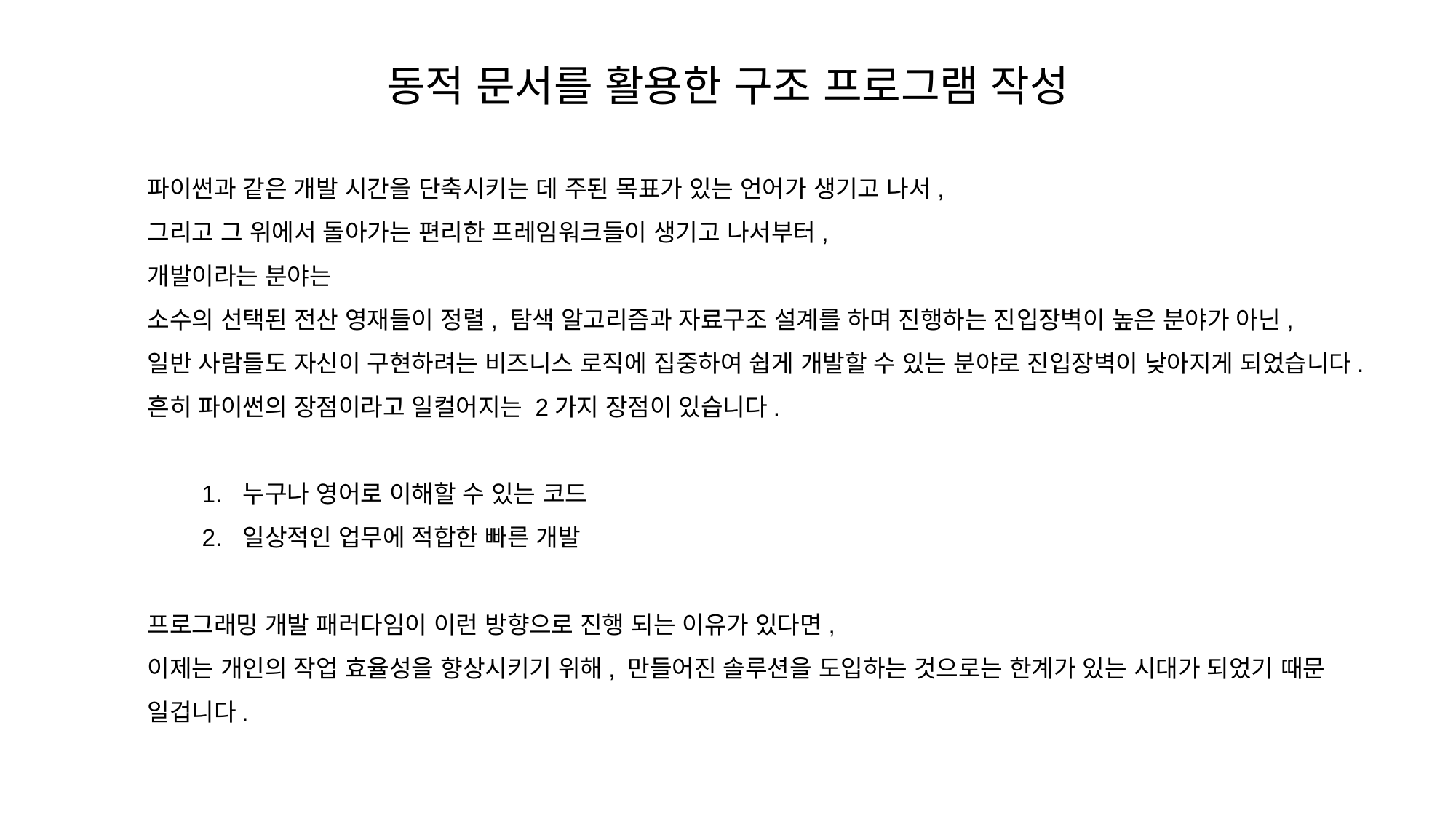

동적 문서를 활용한 구조 프로그램 작성
파이썬과 같은 개발 시간을 단축시키는 데 주된 목표가 있는 언어가 생기고 나서,
그리고 그 위에서 돌아가는 편리한 프레임워크들이 생기고 나서부터,
개발이라는 분야는
소수의 선택된 전산 영재들이 정렬, 탐색 알고리즘과 자료구조 설계를 하며 진행하는 진입장벽이 높은 분야가 아닌,
일반 사람들도 자신이 구현하려는 비즈니스 로직에 집중하여 쉽게 개발할 수 있는 분야로 진입장벽이 낮아지게 되었습니다.
흔히 파이썬의 장점이라고 일컬어지는 2가지 장점이 있습니다.

누구나 영어로 이해할 수 있는 코드
일상적인 업무에 적합한 빠른 개발

프로그래밍 개발 패러다임이 이런 방향으로 진행 되는 이유가 있다면,
이제는 개인의 작업 효율성을 향상시키기 위해, 만들어진 솔루션을 도입하는 것으로는 한계가 있는 시대가 되었기 때문 일겁니다.